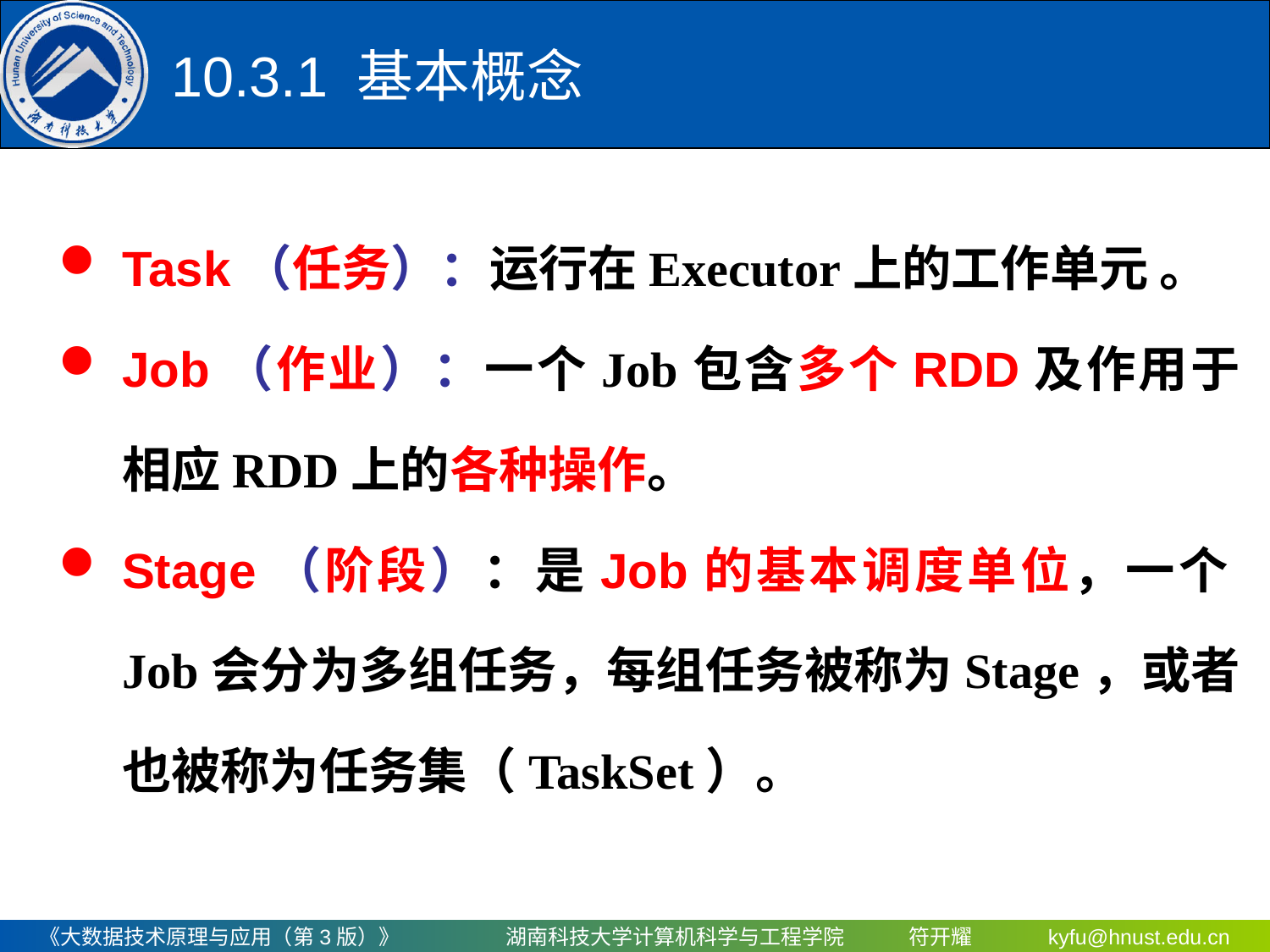

# 10.3.1 基本概念
Task（任务）：运行在Executor上的工作单元 。
Job（作业）：一个Job包含多个RDD及作用于相应RDD上的各种操作。
Stage（阶段）：是Job的基本调度单位，一个Job会分为多组任务，每组任务被称为Stage，或者也被称为任务集（TaskSet）。